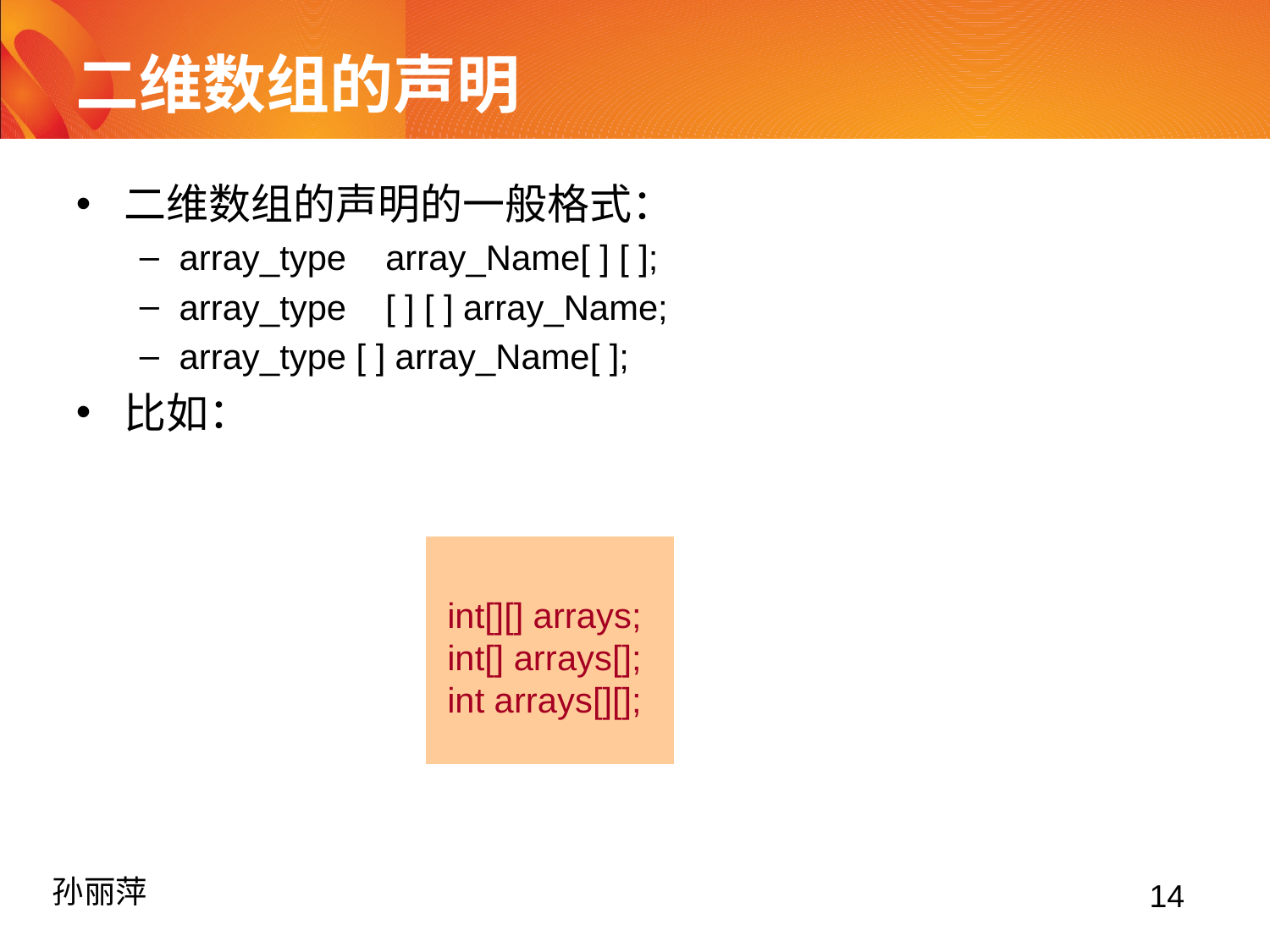

# 二维数组的声明
二维数组的声明的一般格式：
array_type    array_Name[ ] [ ];
array_type    [ ] [ ] array_Name;
array_type [ ] array_Name[ ];
比如：

 int[][] arrays;
 int[] arrays[];
 int arrays[][];